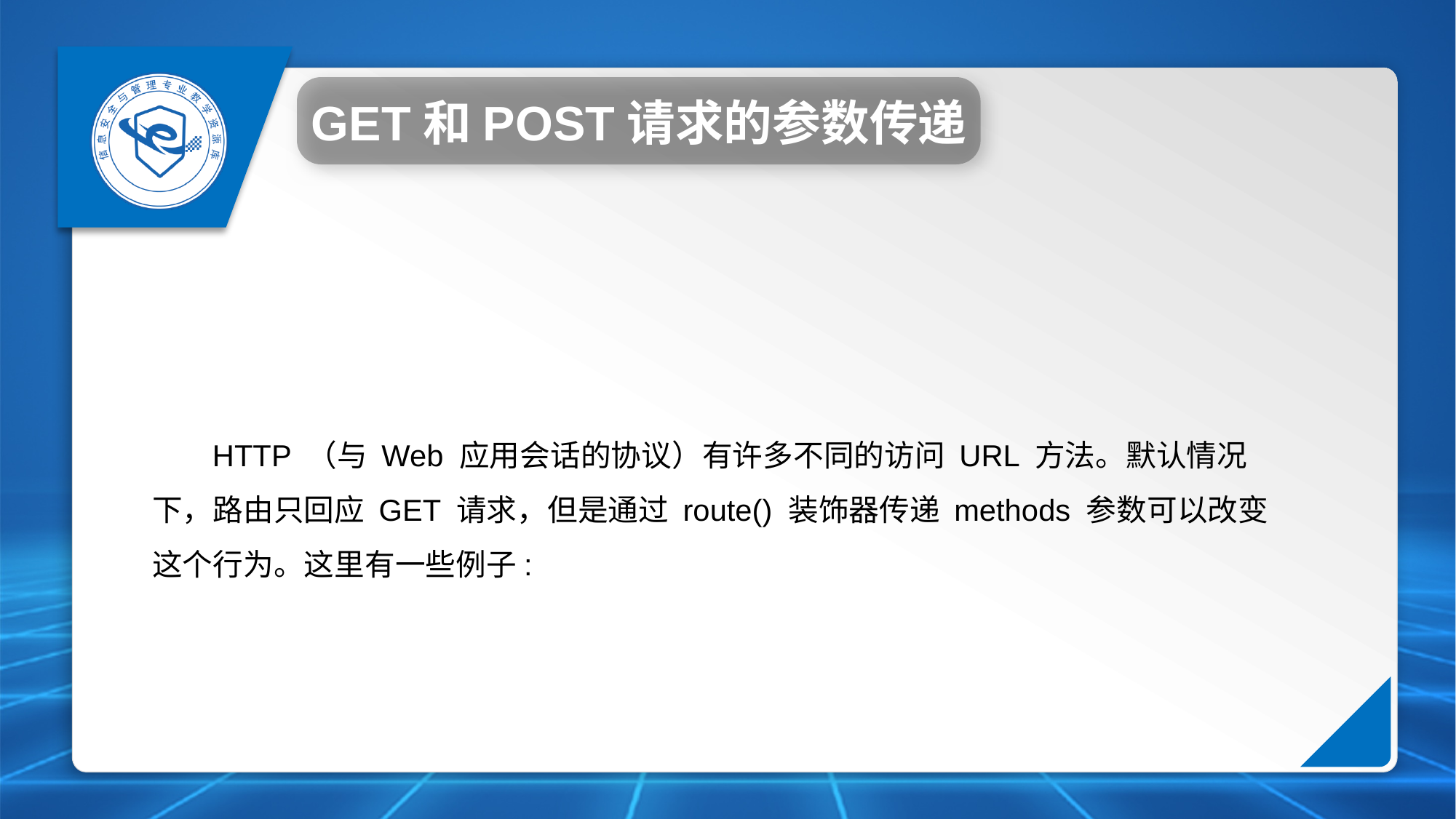

GET和POST请求的参数传递
HTTP （与 Web 应用会话的协议）有许多不同的访问 URL 方法。默认情况下，路由只回应 GET 请求，但是通过 route() 装饰器传递 methods 参数可以改变这个行为。这里有一些例子: